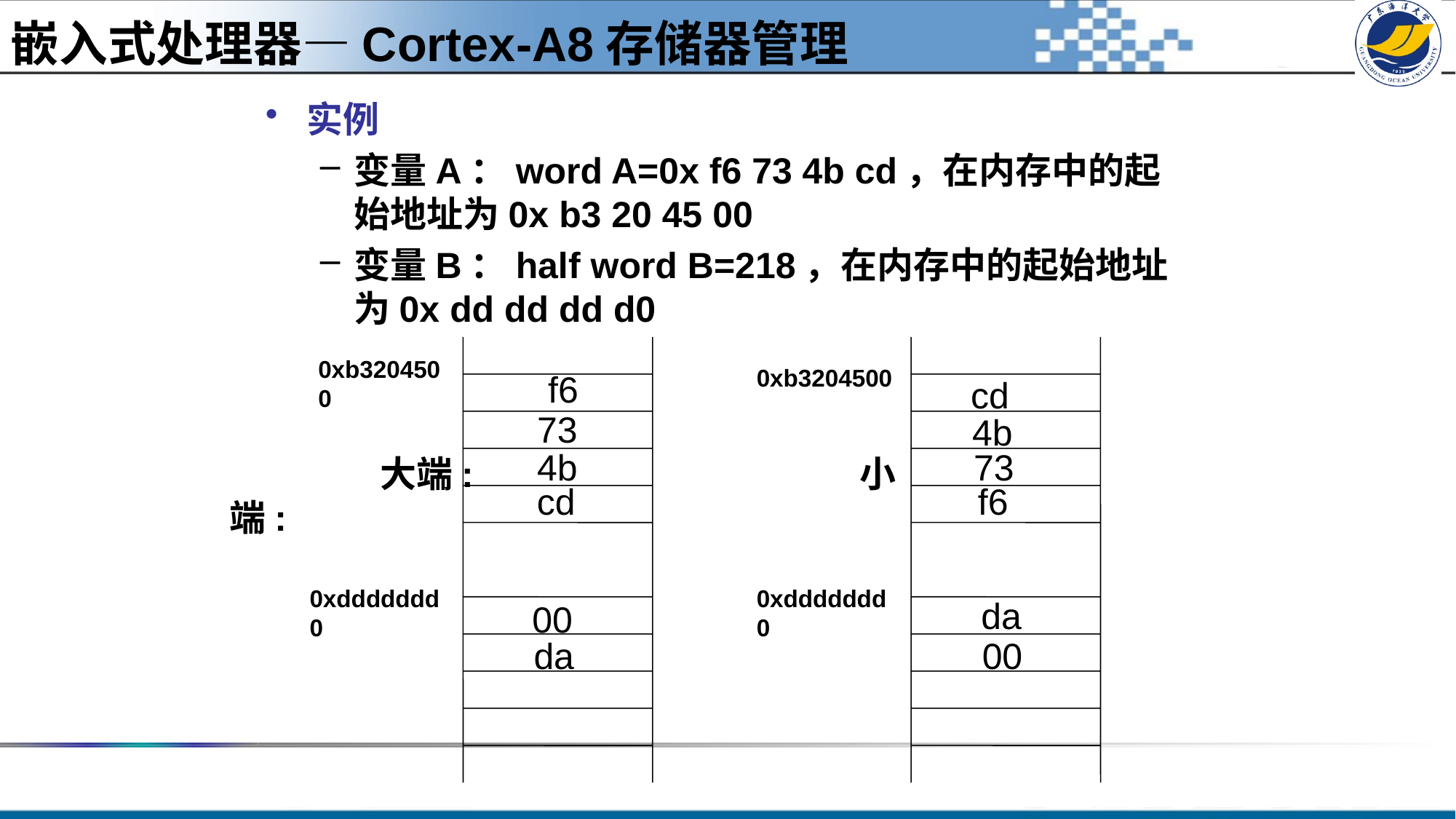

嵌入式处理器—Cortex-A8存储器管理
实例
变量A：word A=0x f6 73 4b cd，在内存中的起始地址为0x b3 20 45 00
变量B：half word B=218，在内存中的起始地址为0x dd dd dd d0

0xb3204500
0xb3204500
     f6
 cd

 73
 4b

 4b
 73
		    大端:                                     小端:

 f6
 cd

0xddddddd0
0xddddddd0
da
00

da
00

100